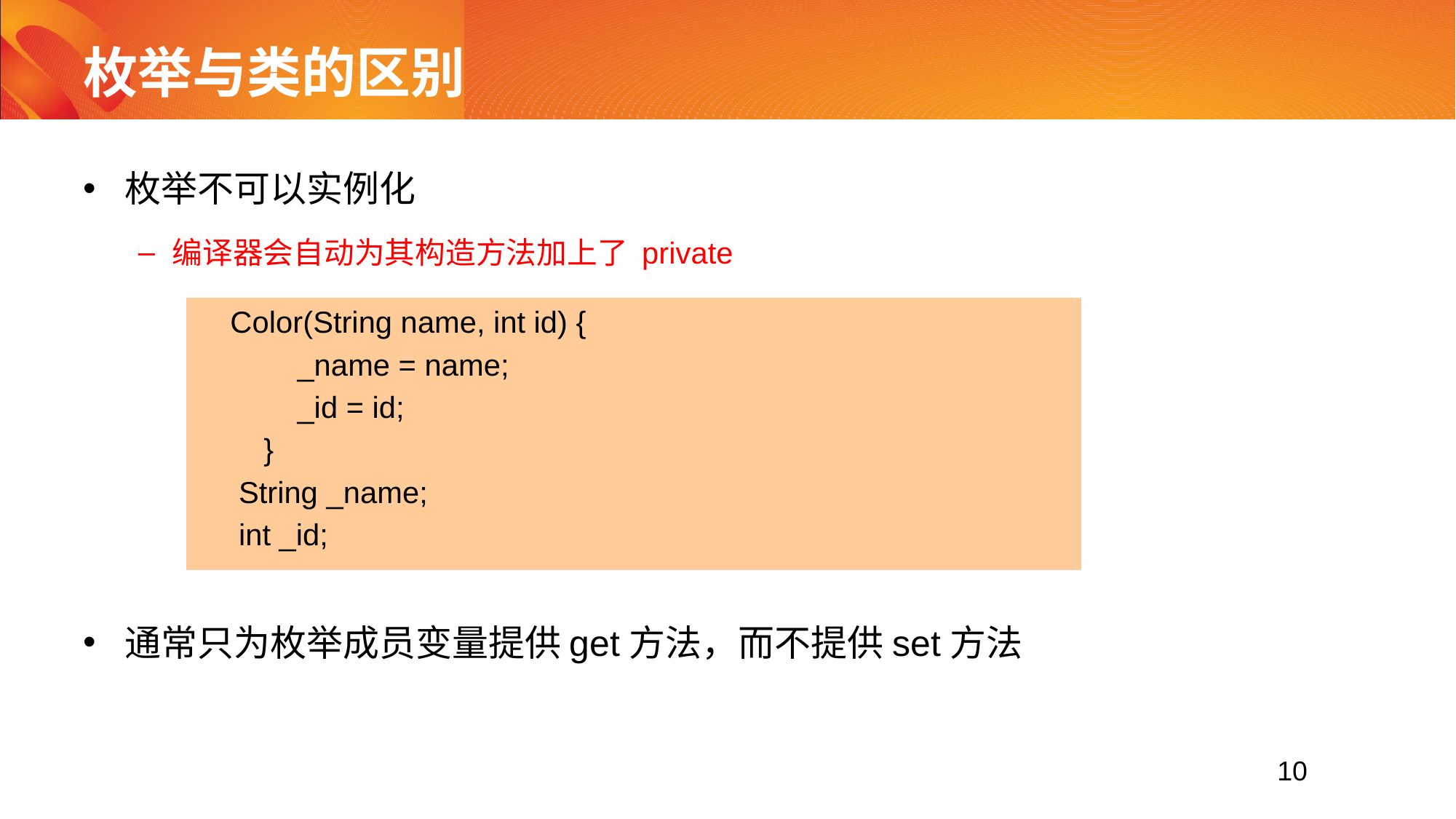

# 枚举与类的区别
枚举不可以实例化
编译器会自动为其构造方法加上了 private

通常只为枚举成员变量提供get方法，而不提供set方法

    Color(String name, int id) {
            _name = name;
            _id = id;
        }
     String _name;
     int _id;